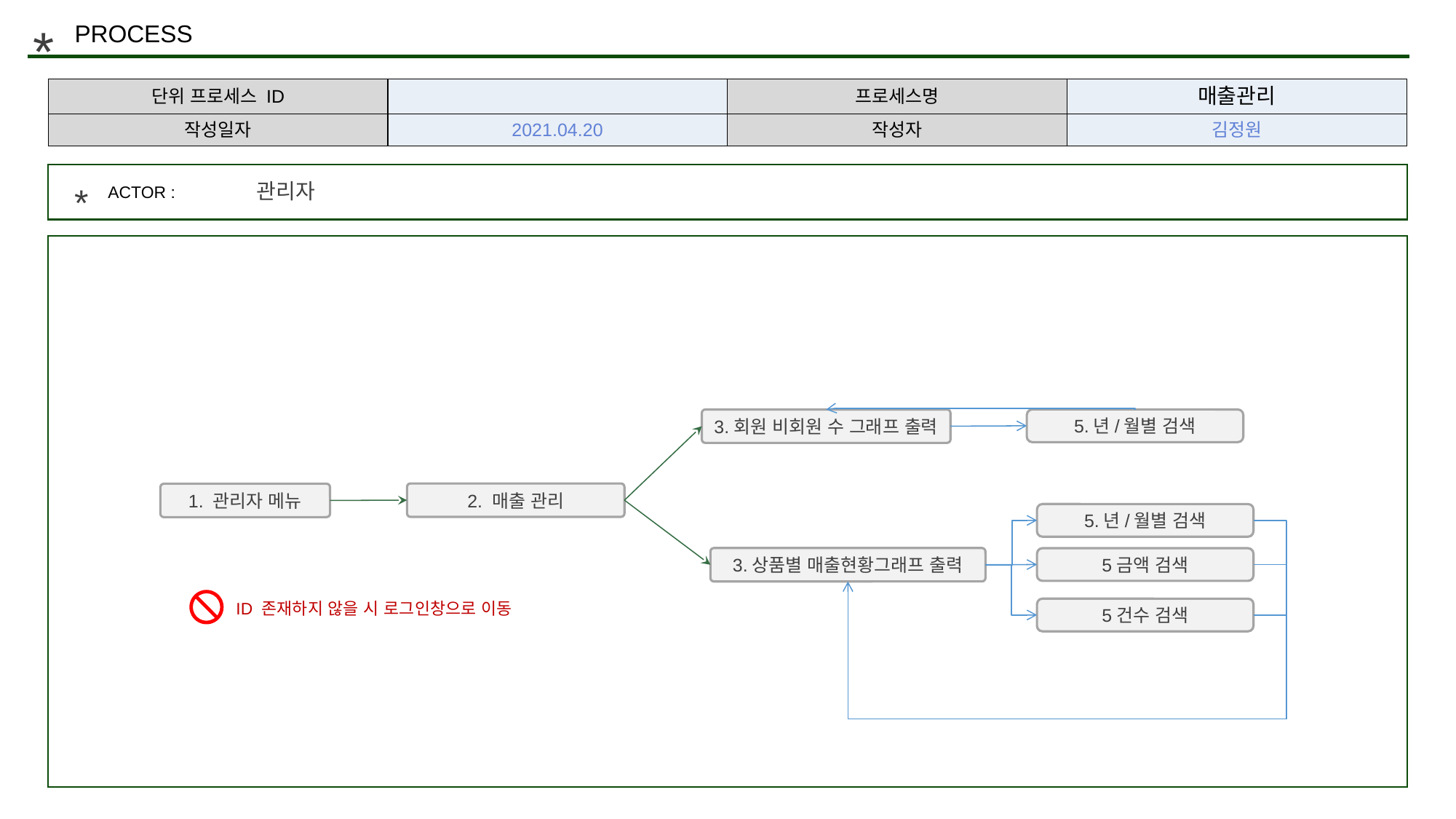

*
PROCESS
| 단위 프로세스 ID |  | 프로세스명 | 매출관리 |
| --- | --- | --- | --- |
| 작성일자 | 2021.04.20 | 작성자 | 김정원 |

관리자
*
ACTOR :

3.회원 비회원 수 그래프 출력
5.년/월별 검색
2. 매출 관리
1. 관리자 메뉴
5.년/월별 검색
3.상품별 매출현황그래프 출력
5금액 검색

ID 존재하지 않을 시 로그인창으로 이동
5건수 검색